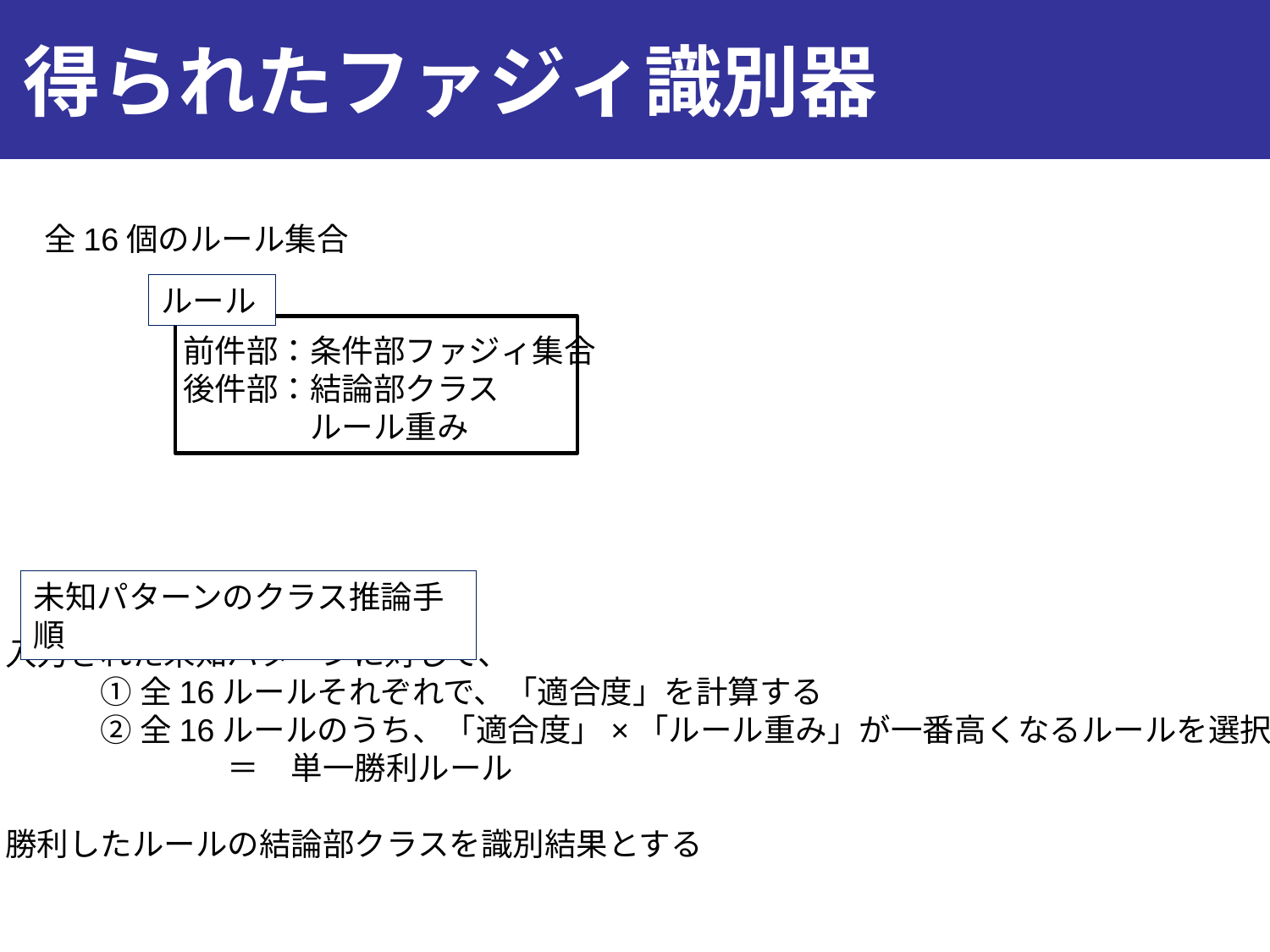

# 得られたファジィ識別器
全16個のルール集合
ルール

前件部：条件部ファジィ集合
後件部：結論部クラス
	ルール重み
未知パターンのクラス推論手順
・入力された未知パターンに対して、
	①全16ルールそれぞれで、「適合度」を計算する
	②全16ルールのうち、「適合度」×「ルール重み」が一番高くなるルールを選択する
		＝　単一勝利ルール

・勝利したルールの結論部クラスを識別結果とする